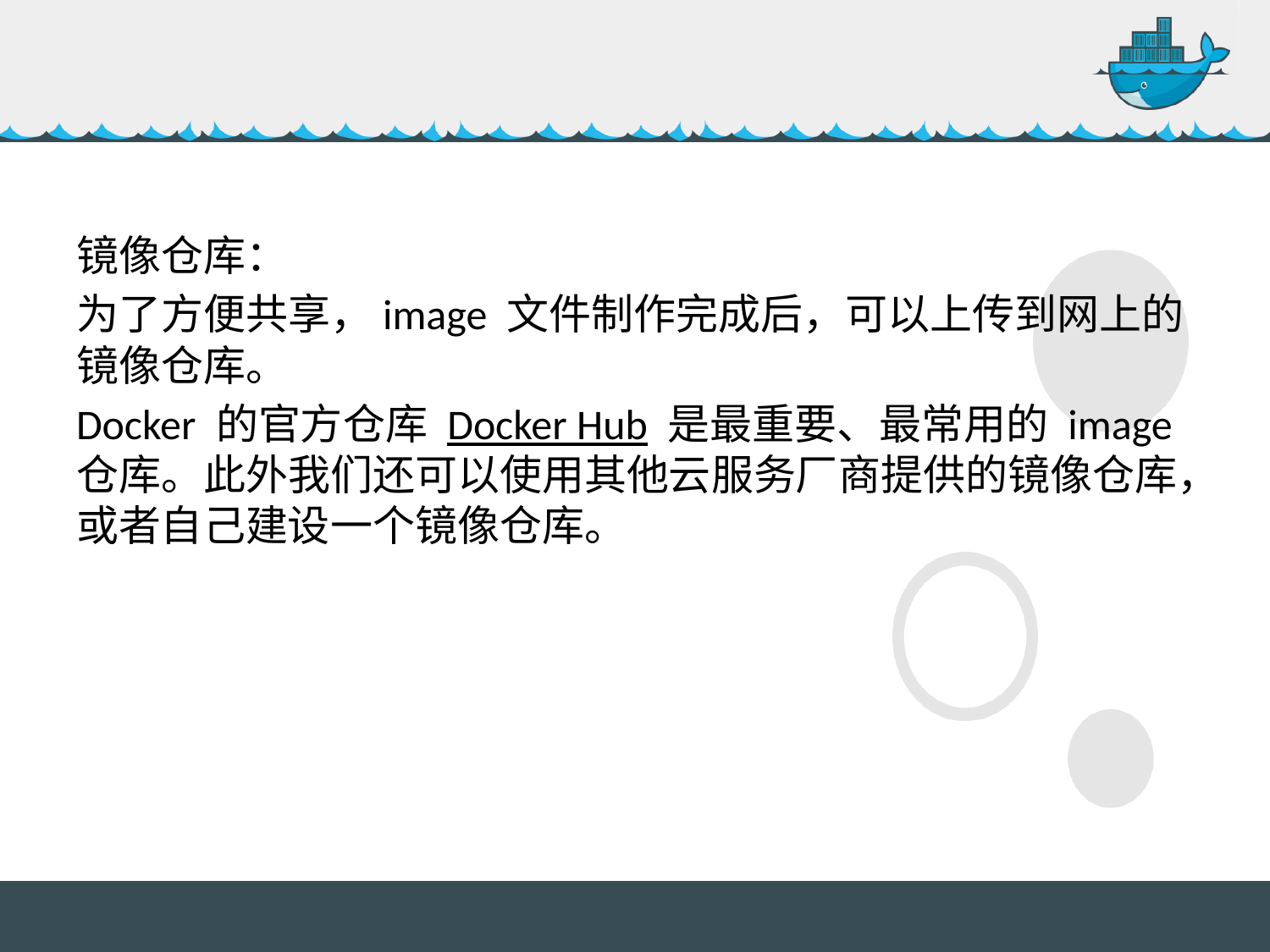

镜像仓库：
为了方便共享，image 文件制作完成后，可以上传到网上的镜像仓库。
Docker 的官方仓库 Docker Hub 是最重要、最常用的 image 仓库。此外我们还可以使用其他云服务厂商提供的镜像仓库，或者自己建设一个镜像仓库。